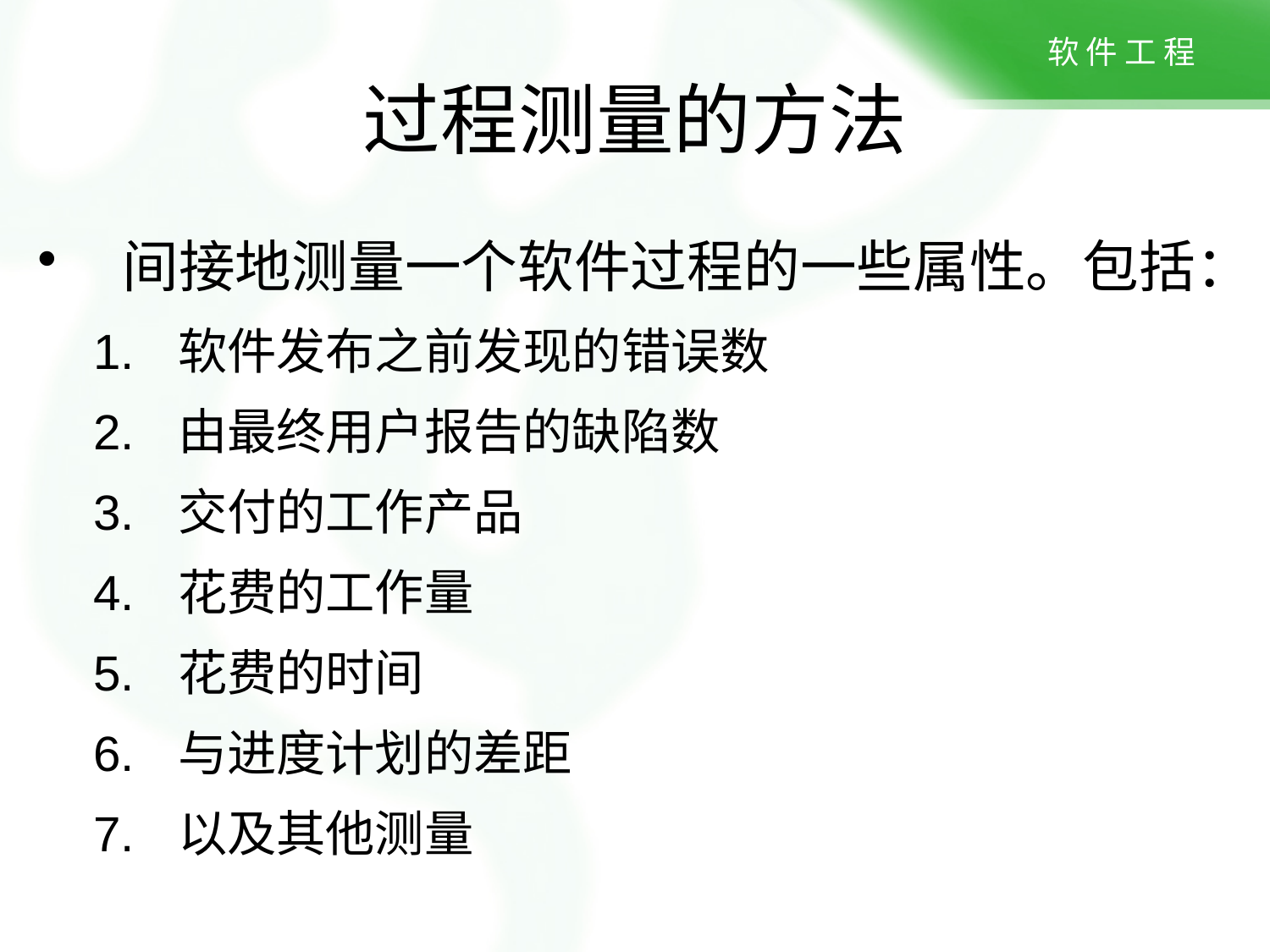

# 过程测量的方法
间接地测量一个软件过程的一些属性。包括：
软件发布之前发现的错误数
由最终用户报告的缺陷数
交付的工作产品
花费的工作量
花费的时间
与进度计划的差距
以及其他测量